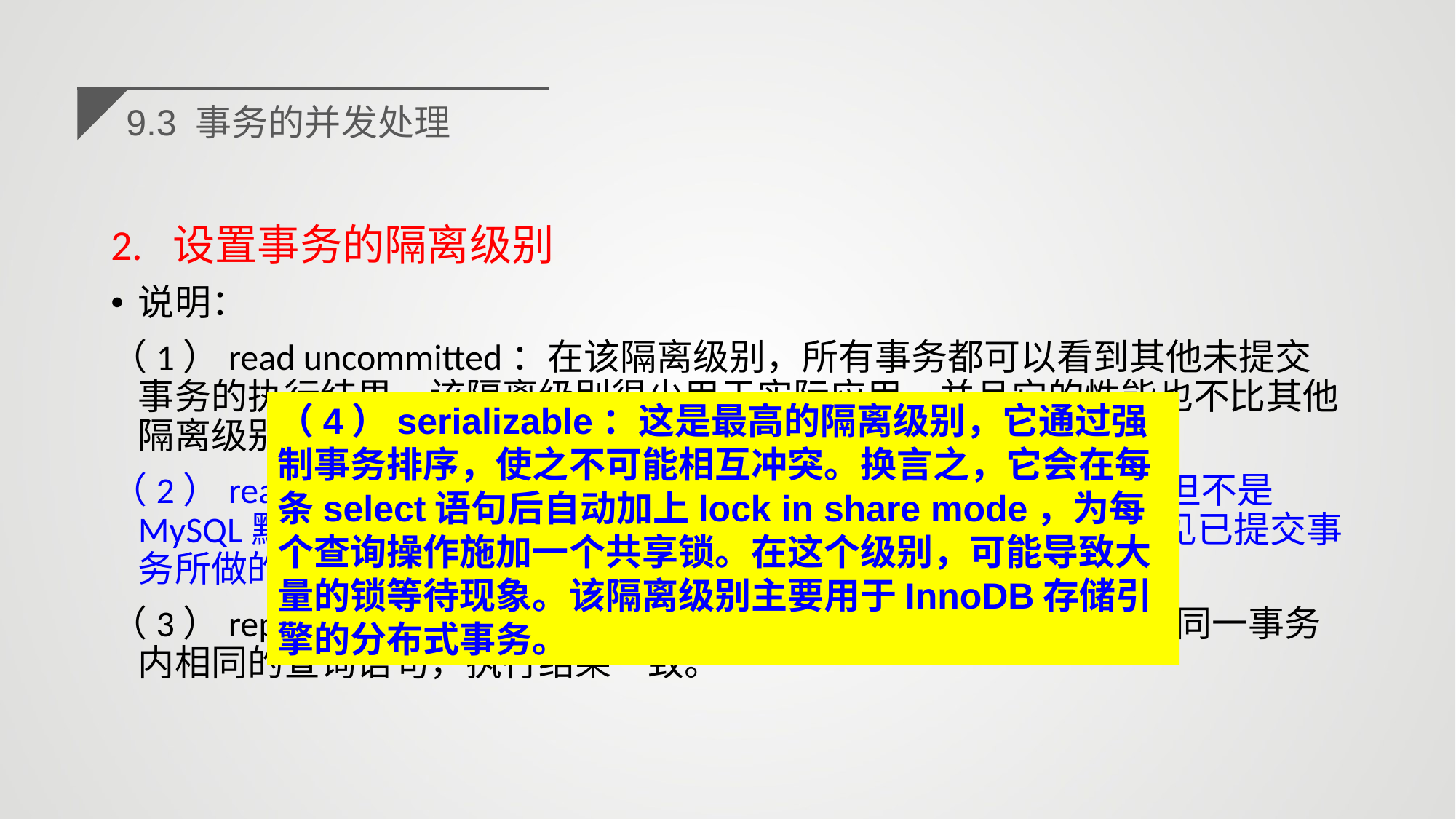

9.3 事务的并发处理

2.  设置事务的隔离级别
说明：
（1）read uncommitted：在该隔离级别，所有事务都可以看到其他未提交事务的执行结果。该隔离级别很少用于实际应用，并且它的性能也不比其他隔离级别好多少。
（2）read committed：这是大多数数据库系统的默认隔离级别（但不是MySQL默认的）。它满足了隔离的简单定义，即一个事务只能看见已提交事务所做的改变。
（3）repeatable read：这是MySQL默认的事务隔离级别，它确保同一事务内相同的查询语句，执行结果一致。
（4）serializable：这是最高的隔离级别，它通过强制事务排序，使之不可能相互冲突。换言之，它会在每条select语句后自动加上lock in share mode，为每个查询操作施加一个共享锁。在这个级别，可能导致大量的锁等待现象。该隔离级别主要用于InnoDB存储引擎的分布式事务。